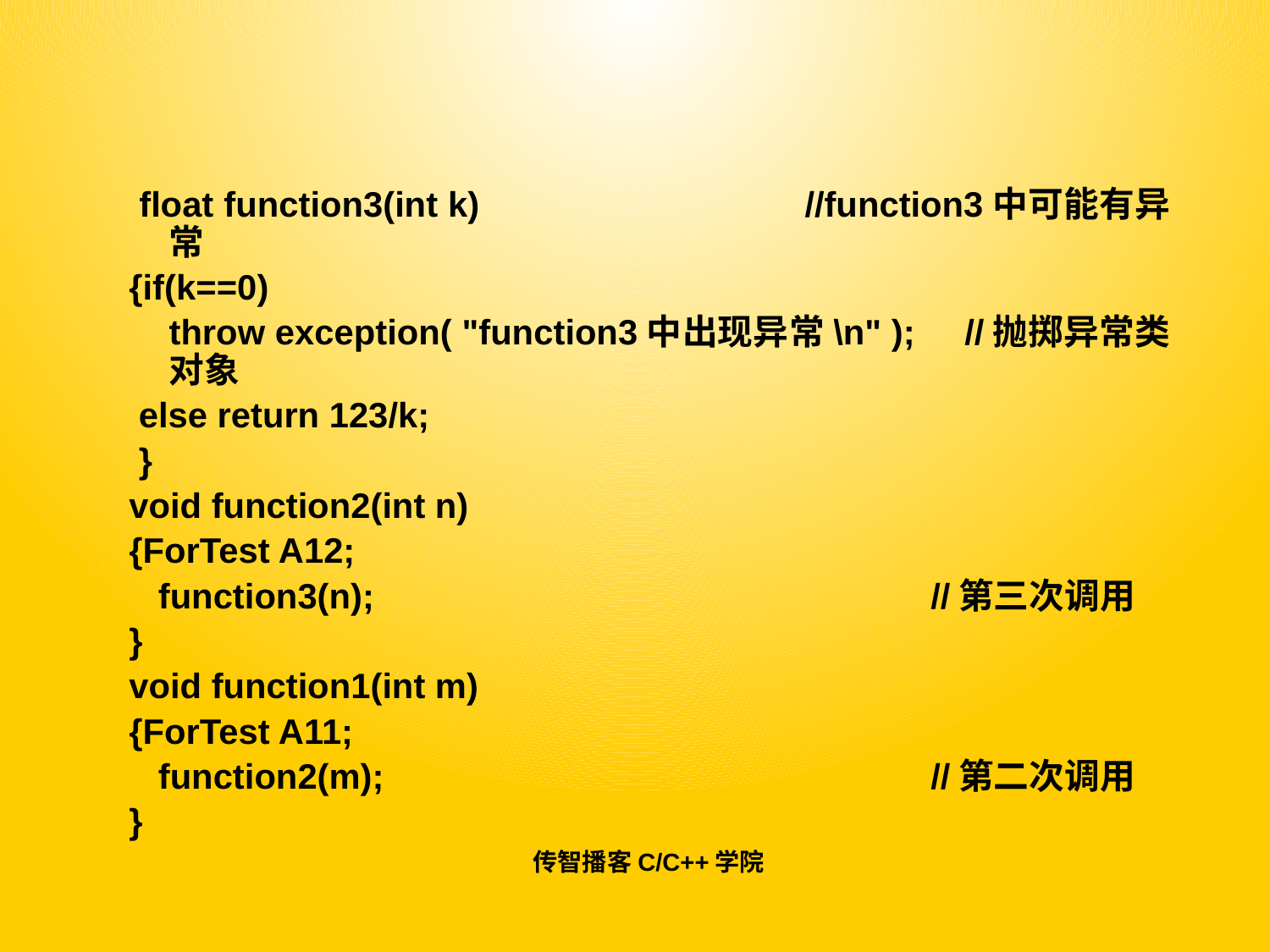

#
 float function3(int k)			//function3中可能有异常
{if(k==0)
    throw exception( "function3中出现异常\n" );     //抛掷异常类对象
 else return 123/k;
 }
void function2(int n)
{ForTest A12;
   function3(n);					//第三次调用
}
void function1(int m)
{ForTest A11;
   function2(m);					//第二次调用
}
传智播客C/C++学院